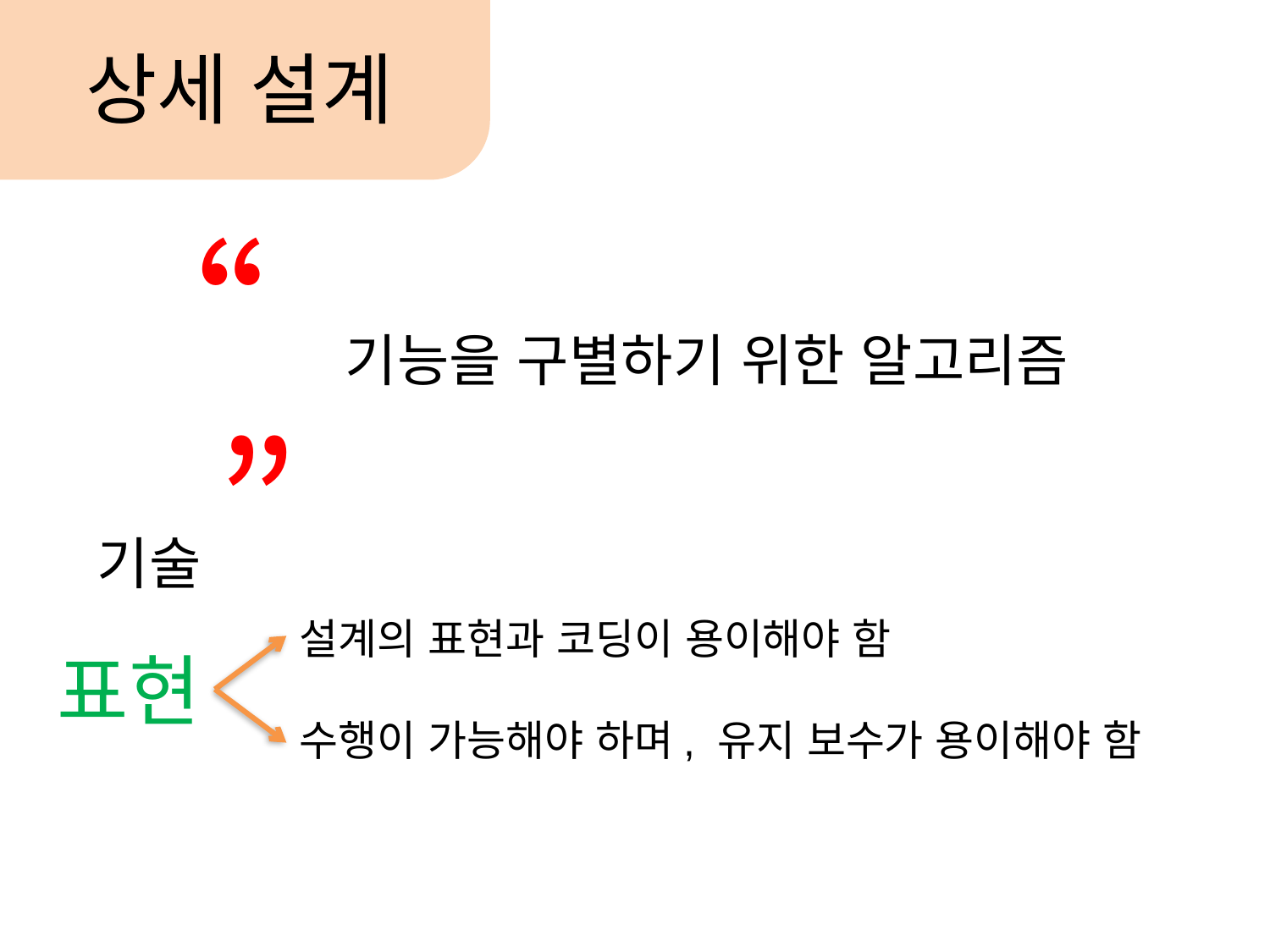

# 상세 설계
“ 기능을 구별하기 위한 알고리즘 기술 ”
설계의 표현과 코딩이 용이해야 함

수행이 가능해야 하며, 유지 보수가 용이해야 함
표현